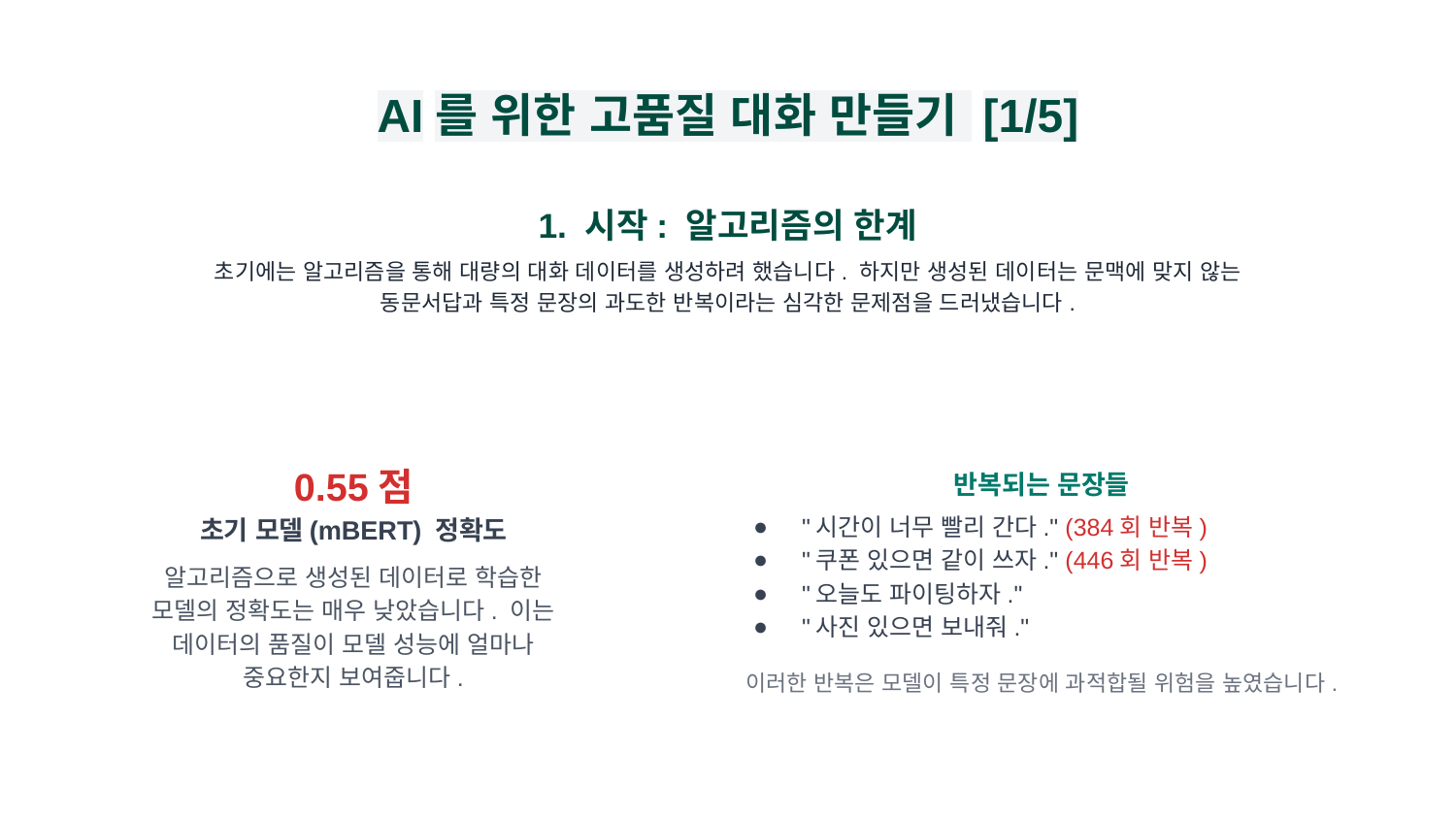

# AI를 위한 고품질 대화 만들기 [1/5]

1. 시작: 알고리즘의 한계
초기에는 알고리즘을 통해 대량의 대화 데이터를 생성하려 했습니다. 하지만 생성된 데이터는 문맥에 맞지 않는 동문서답과 특정 문장의 과도한 반복이라는 심각한 문제점을 드러냈습니다.
0.55점
초기 모델(mBERT) 정확도
알고리즘으로 생성된 데이터로 학습한 모델의 정확도는 매우 낮았습니다. 이는 데이터의 품질이 모델 성능에 얼마나 중요한지 보여줍니다.
반복되는 문장들
"시간이 너무 빨리 간다." (384회 반복)
"쿠폰 있으면 같이 쓰자." (446회 반복)
"오늘도 파이팅하자."
"사진 있으면 보내줘."
이러한 반복은 모델이 특정 문장에 과적합될 위험을 높였습니다.